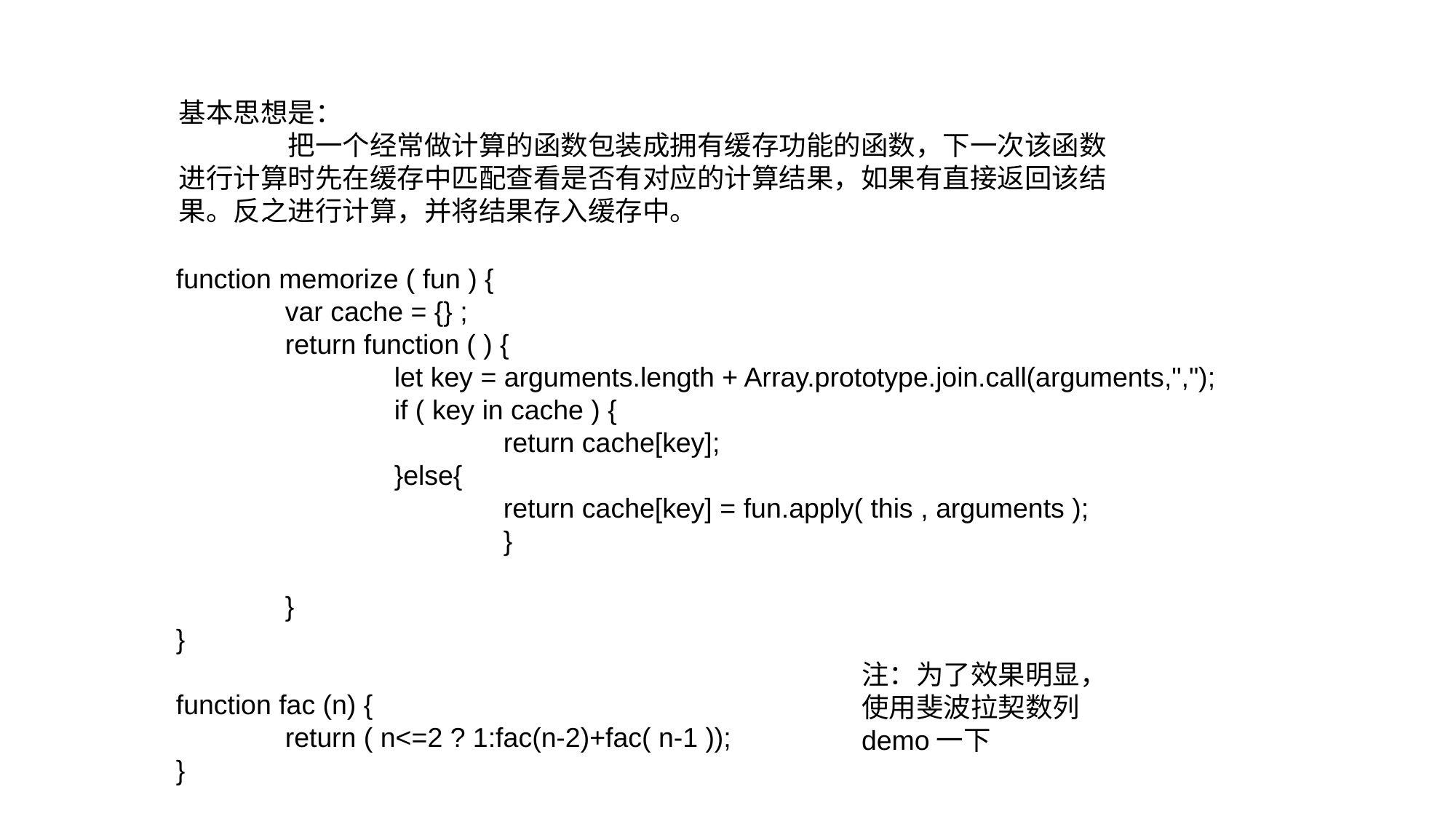

基本思想是：
	把一个经常做计算的函数包装成拥有缓存功能的函数，下一次该函数进行计算时先在缓存中匹配查看是否有对应的计算结果，如果有直接返回该结果。反之进行计算，并将结果存入缓存中。
function memorize ( fun ) {
	var cache = {} ;
	return function ( ) {
		let key = arguments.length + Array.prototype.join.call(arguments,",");
		if ( key in cache ) {
			return cache[key];
		}else{
			return cache[key] = fun.apply( this , arguments );
			}
	}
}
function fac (n) {
	return ( n<=2 ? 1:fac(n-2)+fac( n-1 ));
}
注：为了效果明显，使用斐波拉契数列demo一下